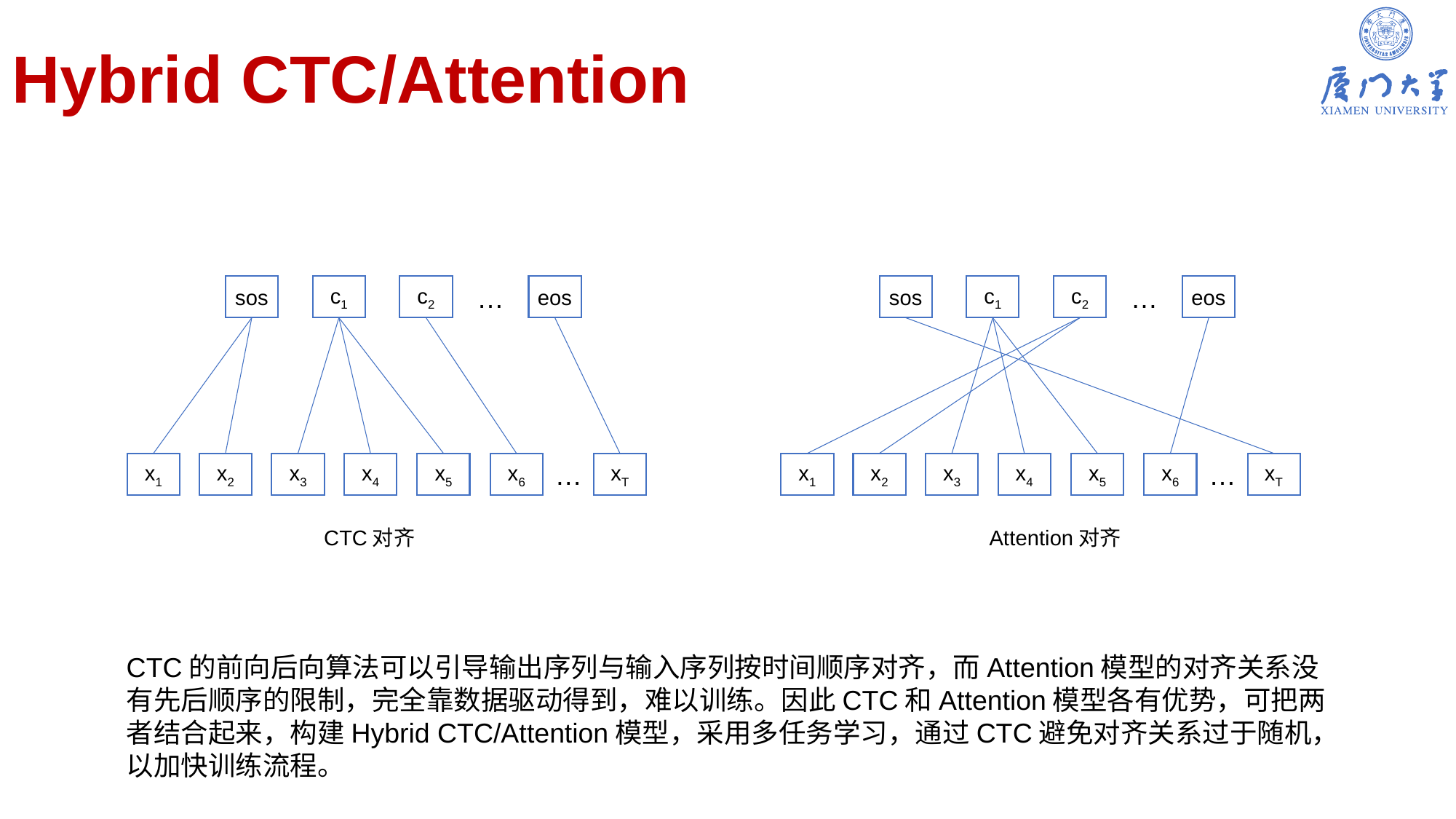

# Hybrid CTC/Attention
c1
c2
…
eos
c1
c2
…
eos
sos
sos
…
…
x2
x3
x4
x5
x6
xT
x2
x3
x4
x5
x6
xT
x1
x1
Attention对齐
CTC对齐
CTC的前向后向算法可以引导输出序列与输入序列按时间顺序对齐，而Attention模型的对齐关系没有先后顺序的限制，完全靠数据驱动得到，难以训练。因此CTC和Attention模型各有优势，可把两者结合起来，构建Hybrid CTC/Attention模型，采用多任务学习，通过CTC避免对齐关系过于随机，以加快训练流程。